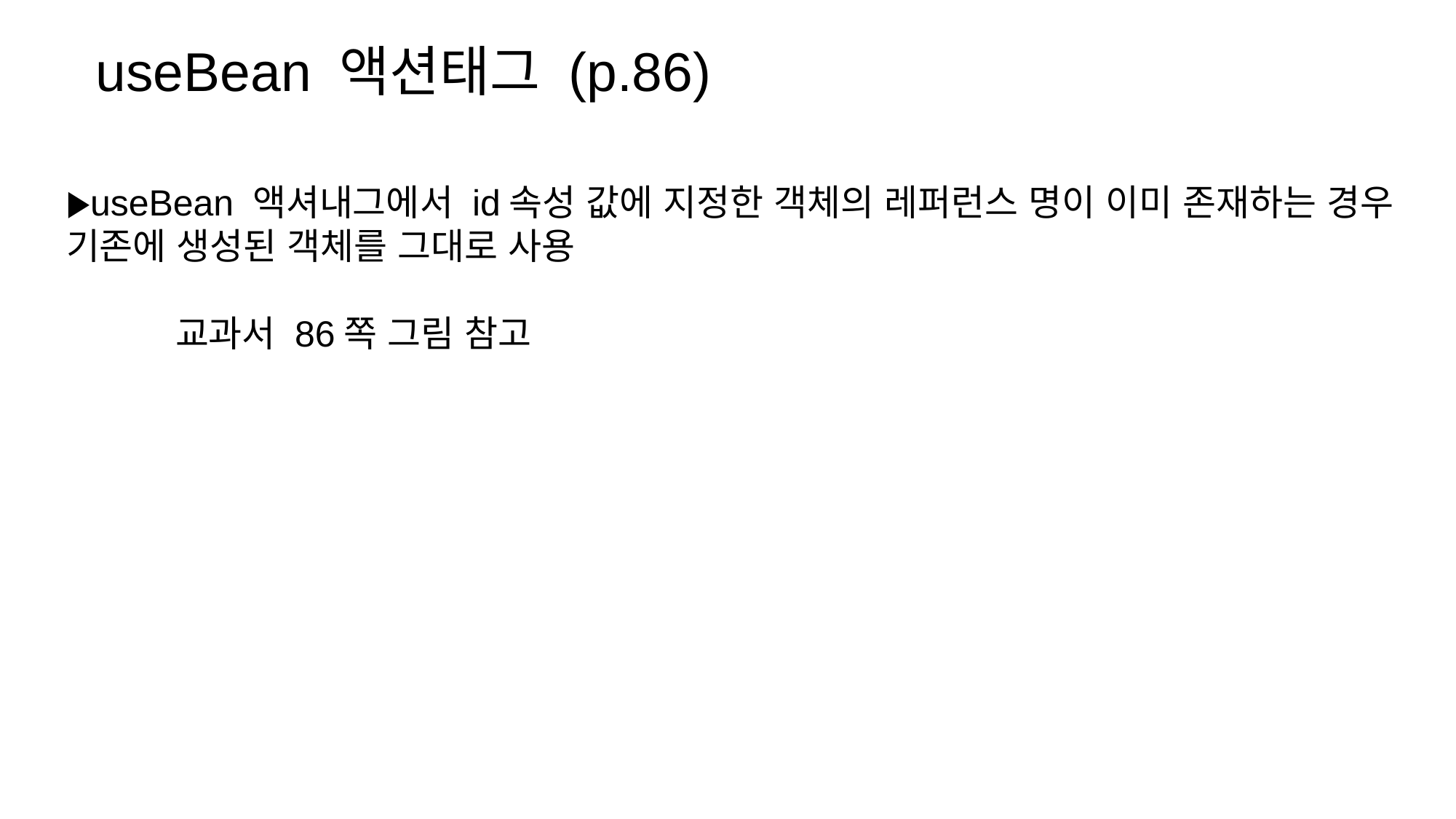

useBean 액션태그 (p.86)
▶useBean 액셔내그에서 id속성 값에 지정한 객체의 레퍼런스 명이 이미 존재하는 경우 기존에 생성된 객체를 그대로 사용

	교과서 86쪽 그림 참고